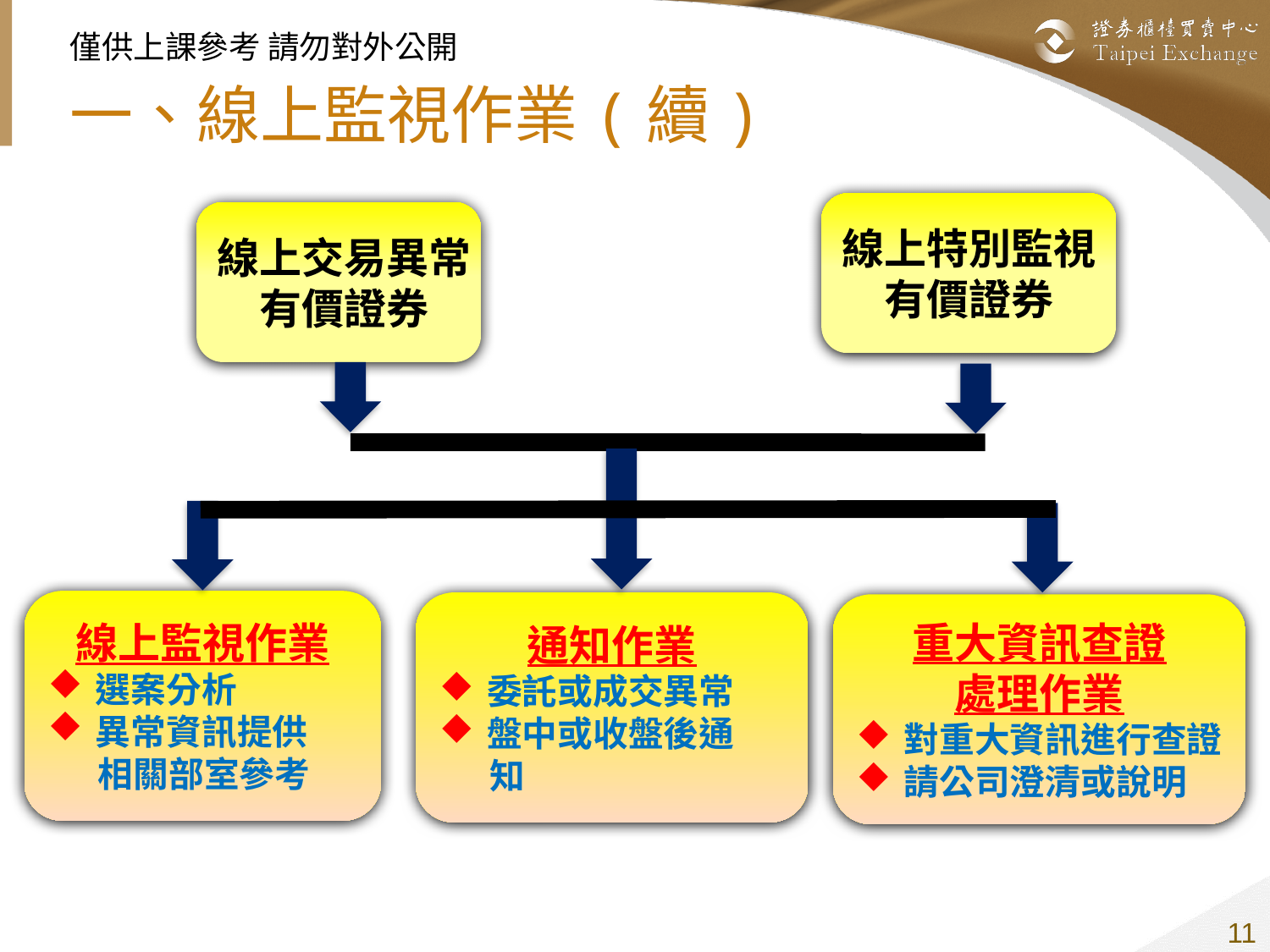

# 一、線上監視作業(續)
線上特別監視
有價證券
線上交易異常
有價證券

線上監視作業
選案分析
異常資訊提供
相關部室參考
通知作業
委託或成交異常
盤中或收盤後通
知
重大資訊查證
處理作業
對重大資訊進行查證
請公司澄清或說明